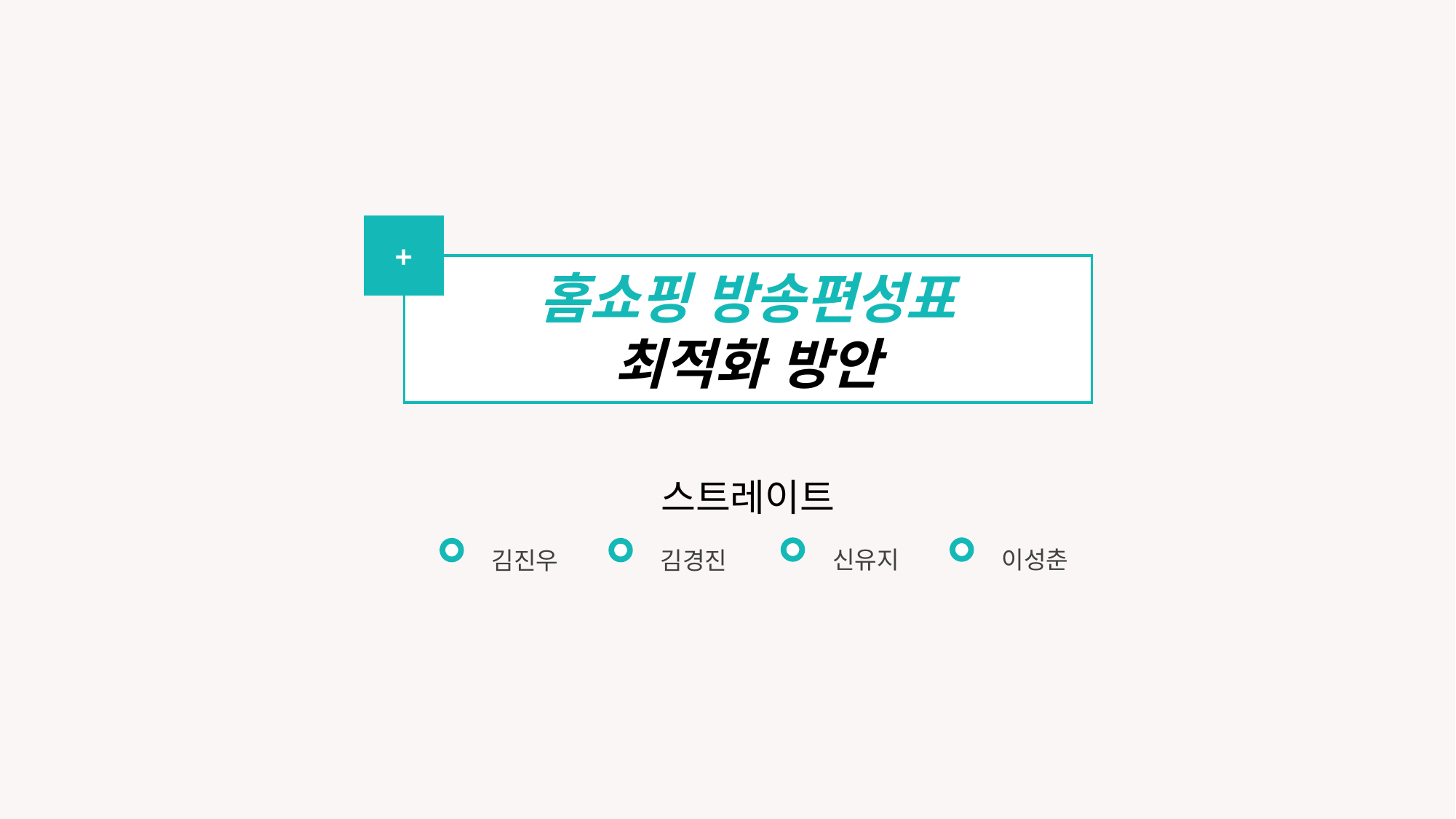

+
홈쇼핑 방송편성표
최적화 방안
스트레이트
신유지
이성춘
김진우
김경진